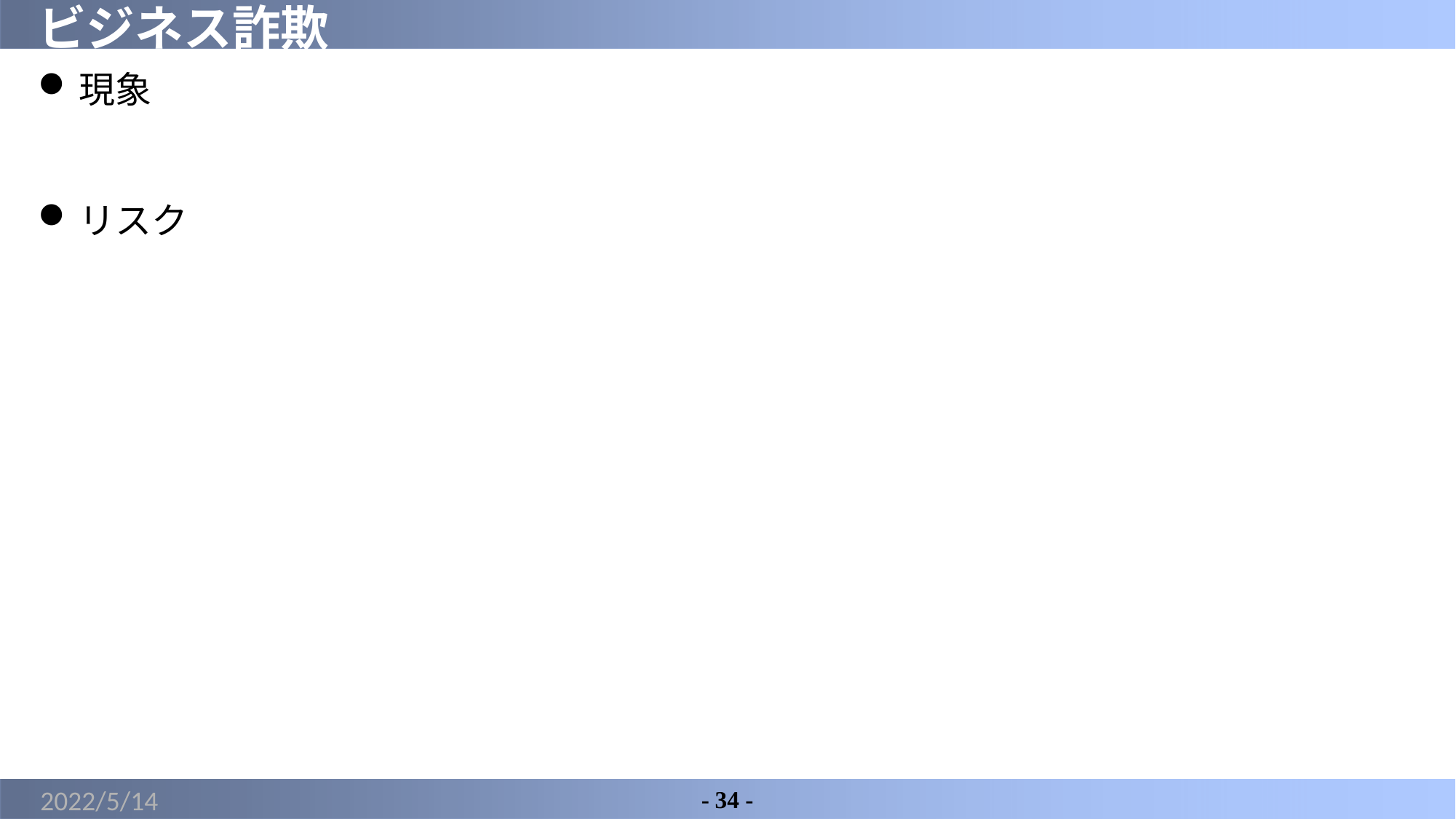

# ビジネス詐欺
現象

リスク

2022/5/14
- 34 -